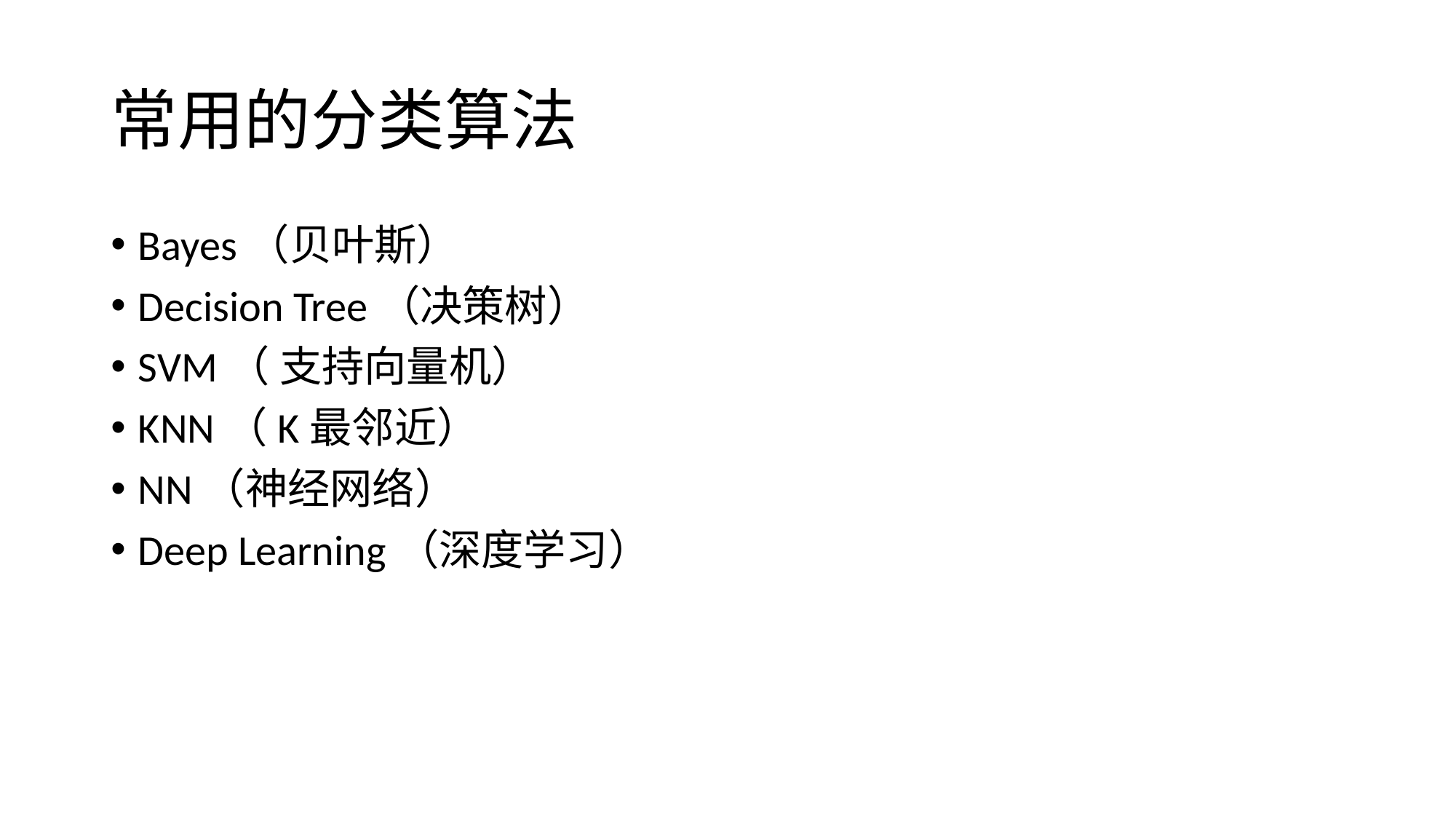

# 常用的分类算法
Bayes（贝叶斯）
Decision Tree（决策树）
SVM（ 支持向量机）
KNN（K最邻近）
NN（神经网络）
Deep Learning（深度学习）